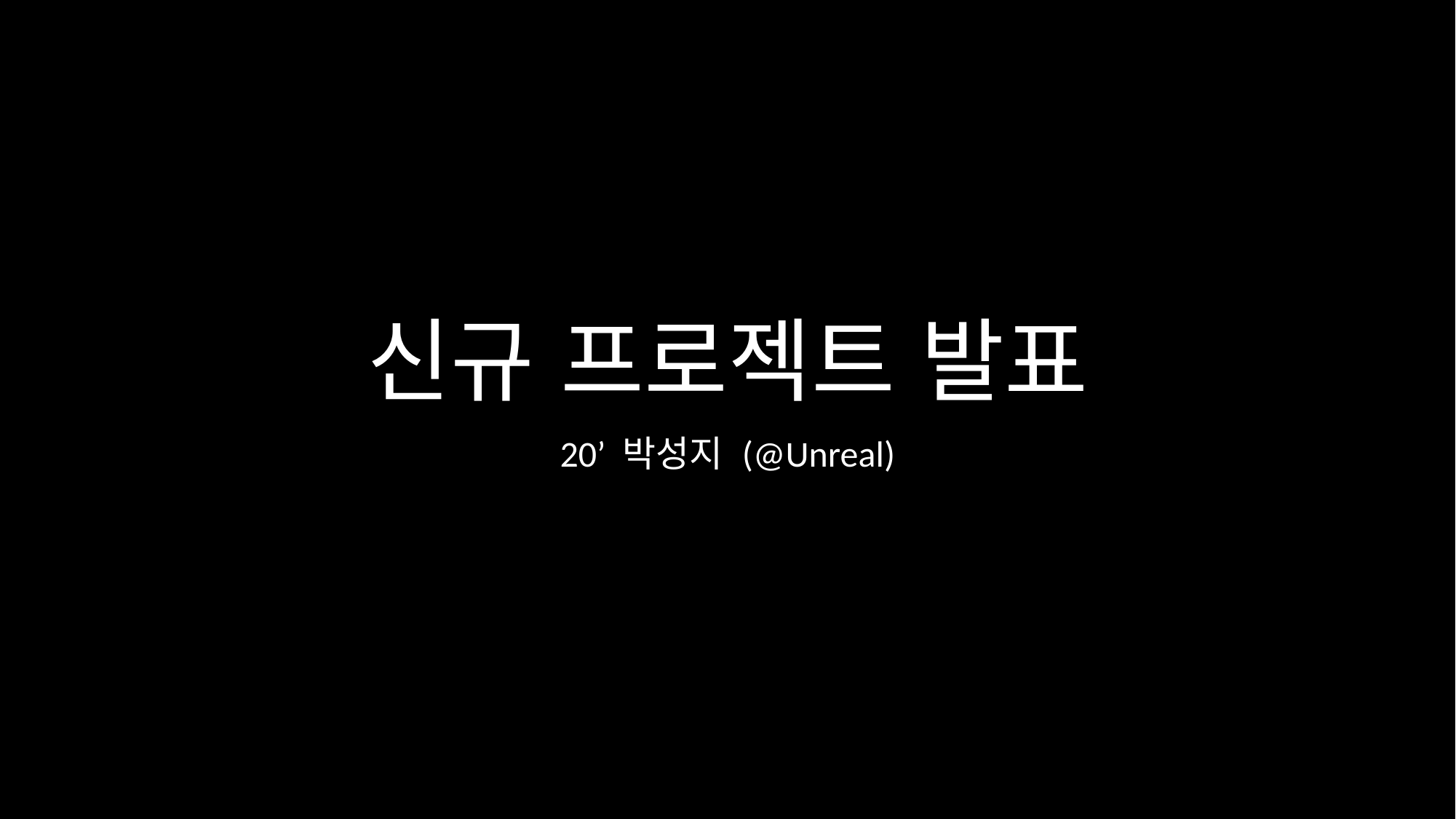

# 신규 프로젝트 발표
20’ 박성지 (@Unreal)